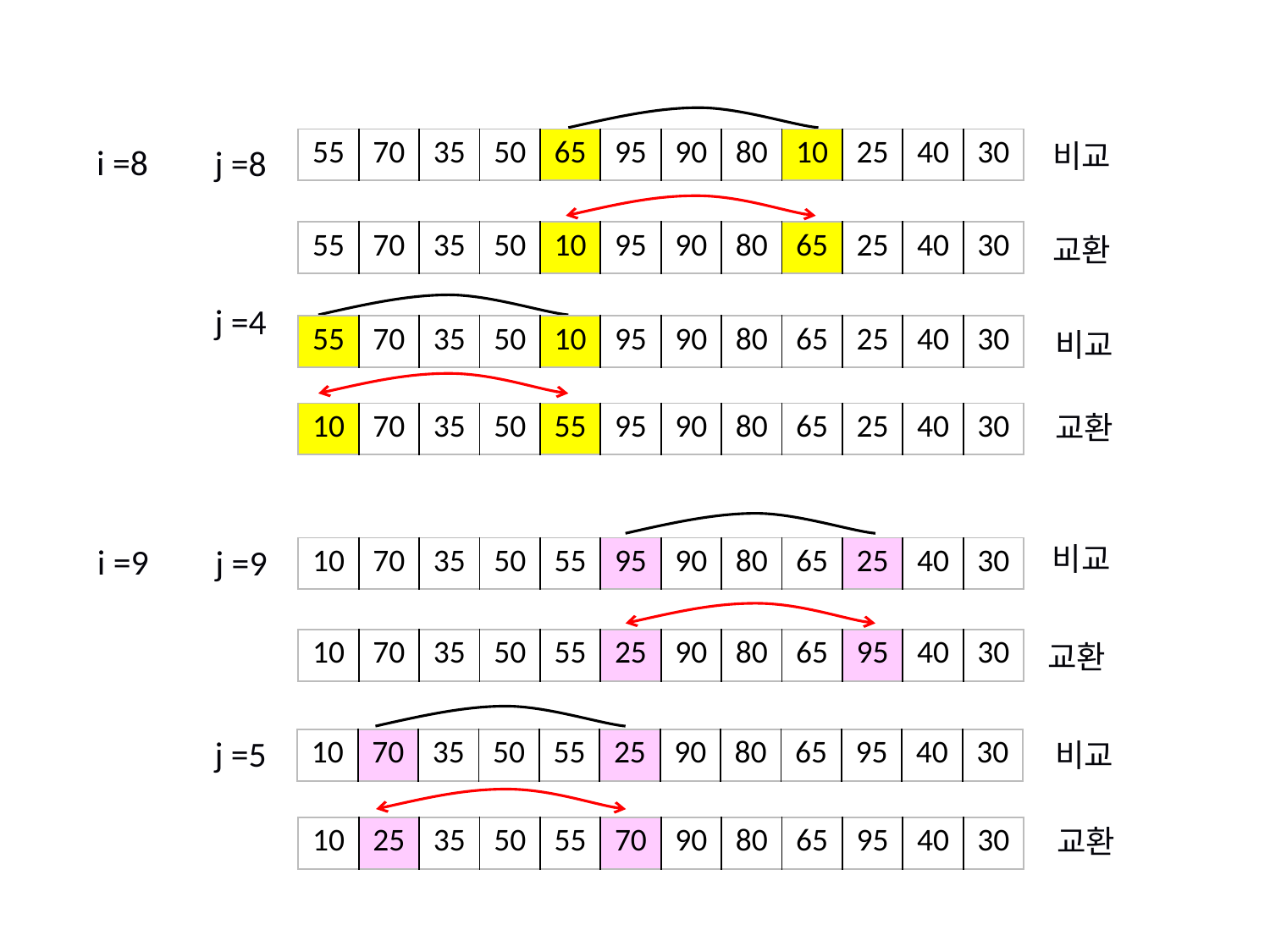

| 55 | 70 | 35 | 50 | 65 | 95 | 90 | 80 | 10 | 25 | 40 | 30 |
| --- | --- | --- | --- | --- | --- | --- | --- | --- | --- | --- | --- |
비교
 i =8
 j =8

| 55 | 70 | 35 | 50 | 10 | 95 | 90 | 80 | 65 | 25 | 40 | 30 |
| --- | --- | --- | --- | --- | --- | --- | --- | --- | --- | --- | --- |
교환
 j =4

| 55 | 70 | 35 | 50 | 10 | 95 | 90 | 80 | 65 | 25 | 40 | 30 |
| --- | --- | --- | --- | --- | --- | --- | --- | --- | --- | --- | --- |
비교

교환
| 10 | 70 | 35 | 50 | 55 | 95 | 90 | 80 | 65 | 25 | 40 | 30 |
| --- | --- | --- | --- | --- | --- | --- | --- | --- | --- | --- | --- |

비교
 i =9
 j =9
| 10 | 70 | 35 | 50 | 55 | 95 | 90 | 80 | 65 | 25 | 40 | 30 |
| --- | --- | --- | --- | --- | --- | --- | --- | --- | --- | --- | --- |

| 10 | 70 | 35 | 50 | 55 | 25 | 90 | 80 | 65 | 95 | 40 | 30 |
| --- | --- | --- | --- | --- | --- | --- | --- | --- | --- | --- | --- |
교환

 j =5
비교
| 10 | 70 | 35 | 50 | 55 | 25 | 90 | 80 | 65 | 95 | 40 | 30 |
| --- | --- | --- | --- | --- | --- | --- | --- | --- | --- | --- | --- |

교환
| 10 | 25 | 35 | 50 | 55 | 70 | 90 | 80 | 65 | 95 | 40 | 30 |
| --- | --- | --- | --- | --- | --- | --- | --- | --- | --- | --- | --- |